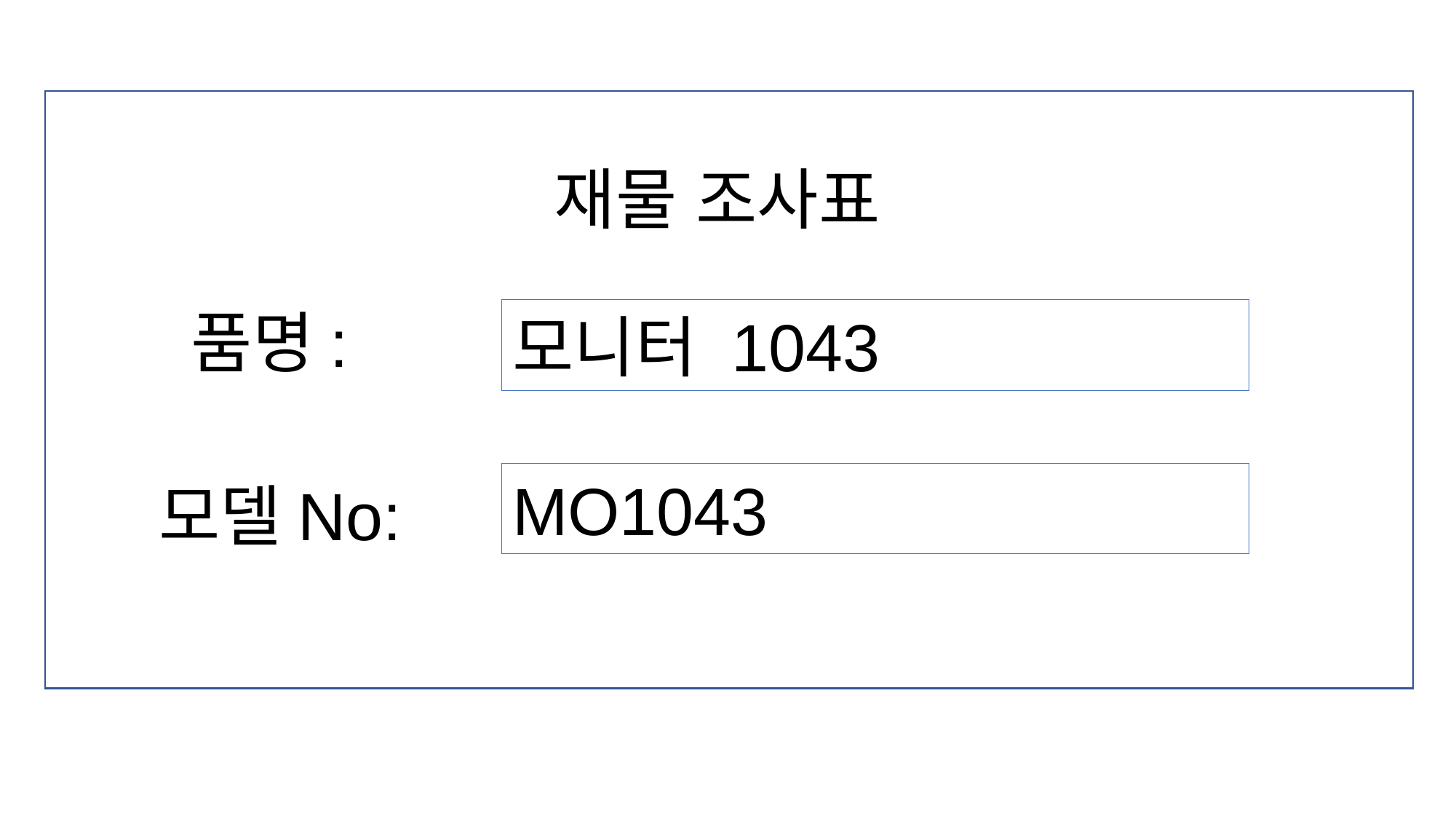

재물 조사표
품명:
모니터 1043
MO1043
모델No: